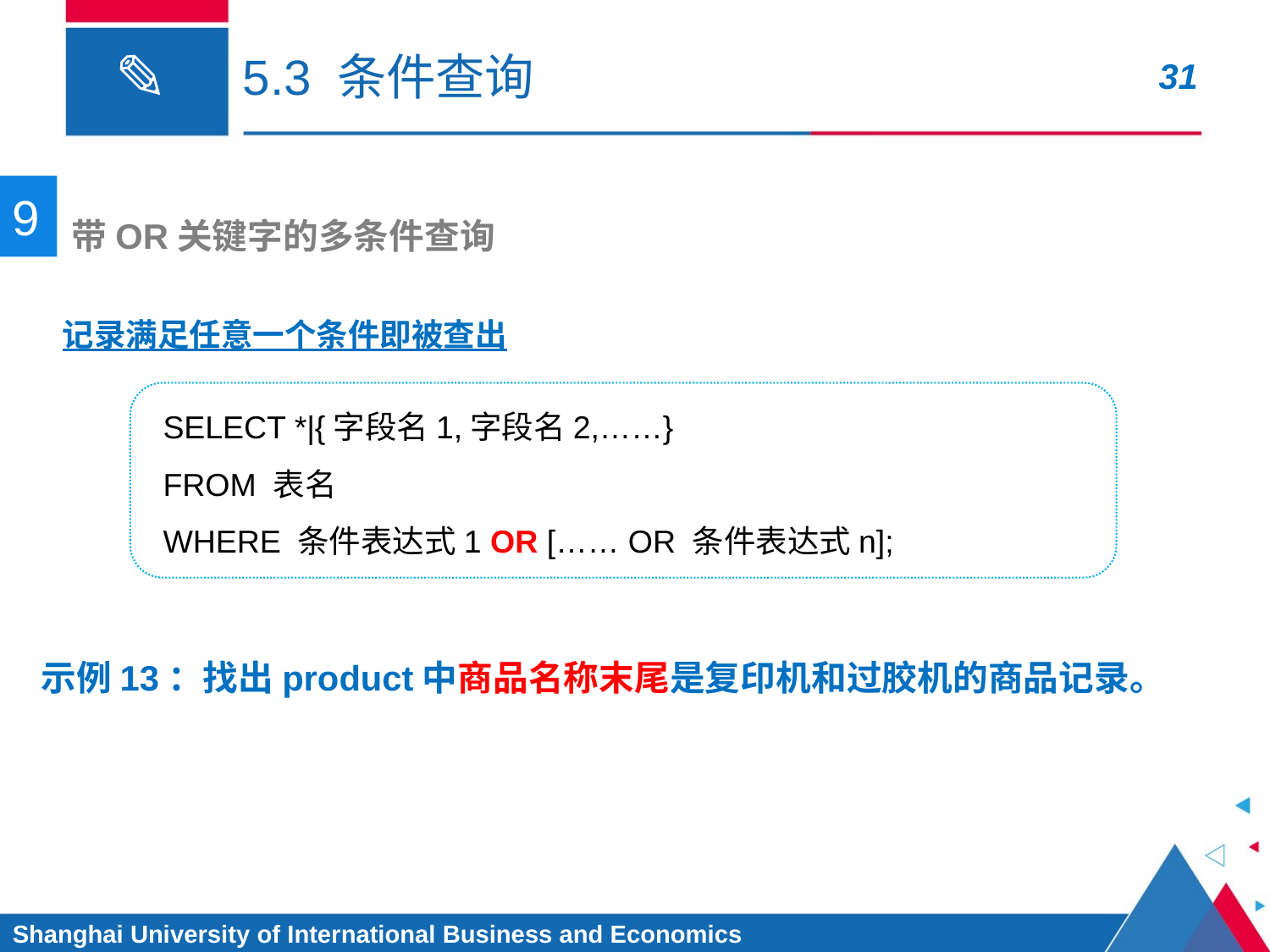

# 5.3 条件查询

9
带OR关键字的多条件查询
记录满足任意一个条件即被查出
SELECT *|{字段名1,字段名2,……}
FROM 表名
WHERE 条件表达式1 OR […… OR 条件表达式n];

示例13：找出product中商品名称末尾是复印机和过胶机的商品记录。